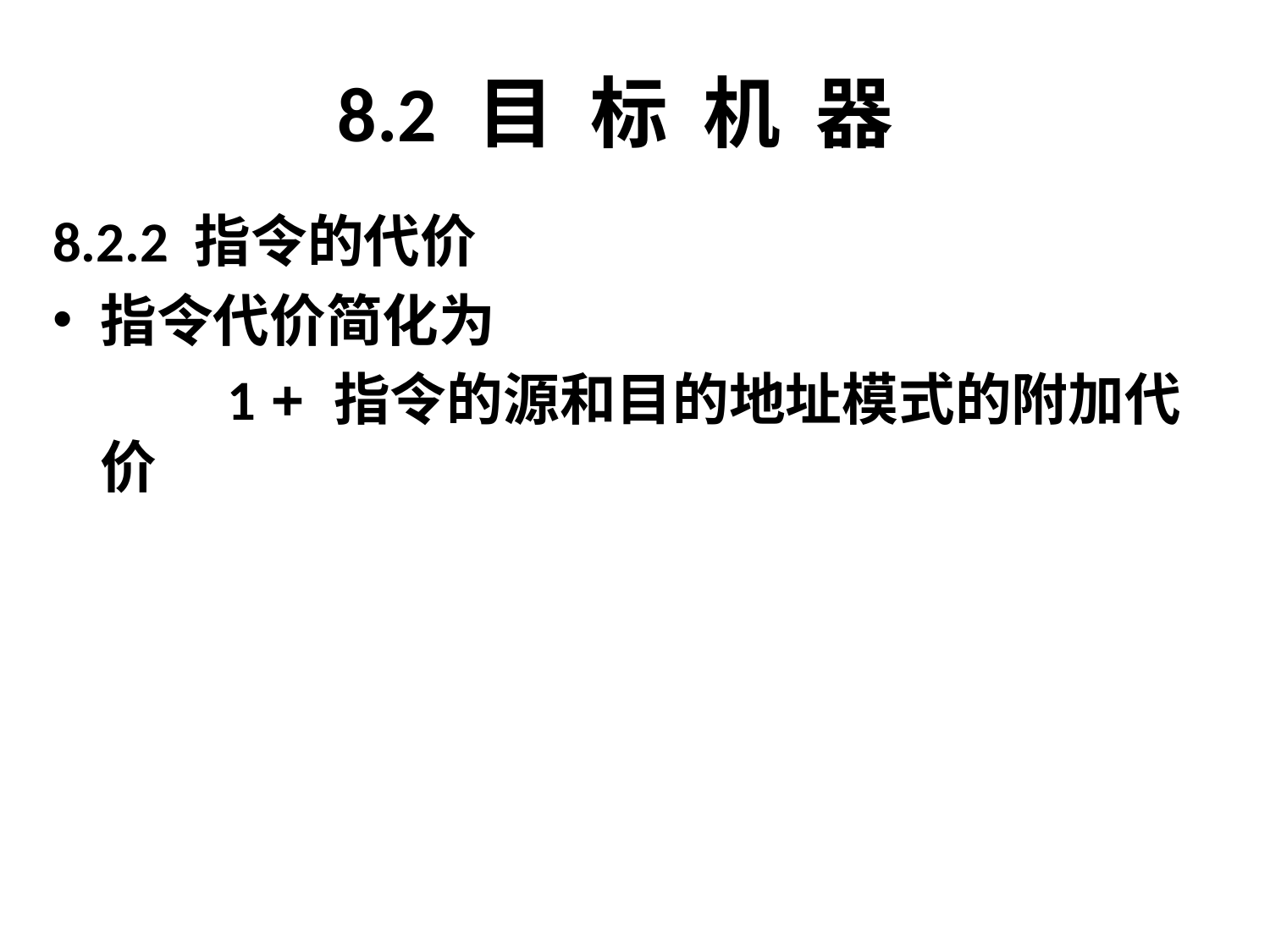

# 8.2 目  标  机  器
8.2.2 指令的代价
指令代价简化为
		1 + 指令的源和目的地址模式的附加代价